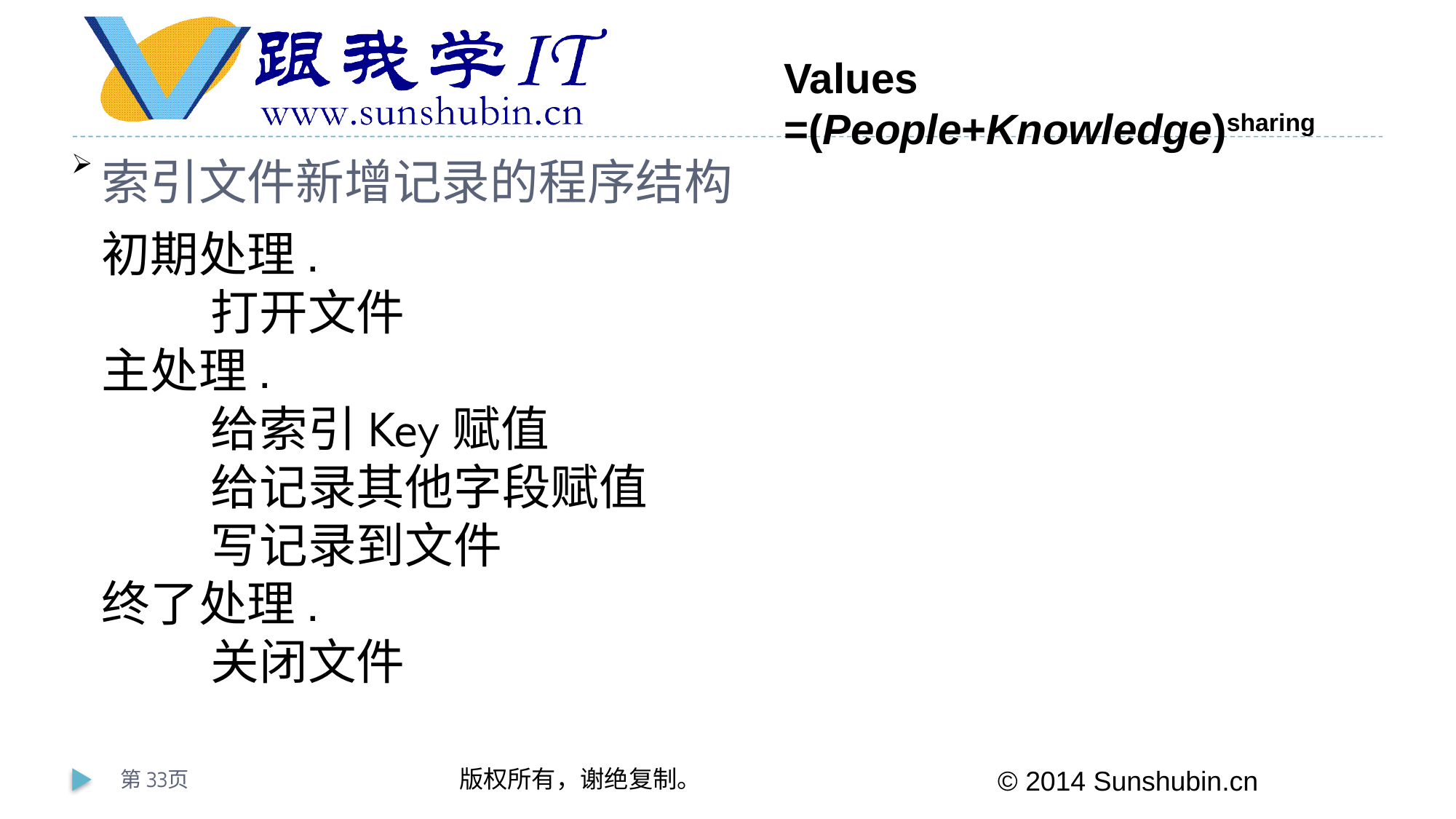

索引文件新增记录的程序结构
初期处理.
	打开文件
主处理.
	给索引Key赋值
	给记录其他字段赋值
	写记录到文件
终了处理.
	关闭文件
第33页